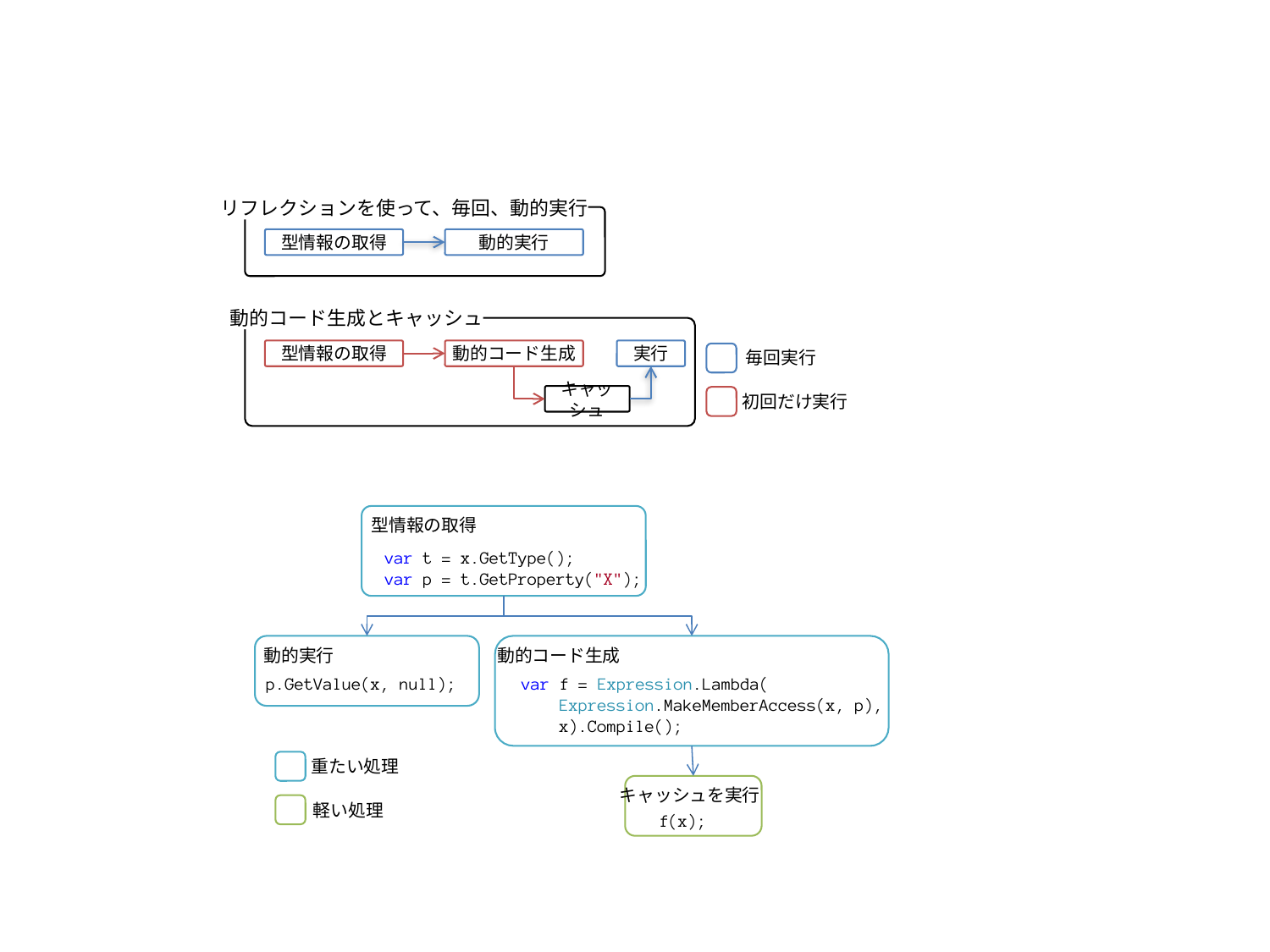

リフレクションを使って、毎回、動的実行

型情報の取得
動的実行
動的コード生成とキャッシュ

型情報の取得
動的コード生成
実行

毎回実行
キャッシュ

初回だけ実行

型情報の取得
var t = x.GetType();
var p = t.GetProperty("X");

動的実行
動的コード生成
p.GetValue(x, null);
var f = Expression.Lambda(
    Expression.MakeMemberAccess(x, p),
    x).Compile();

重たい処理

キャッシュを実行

軽い処理
f(x);